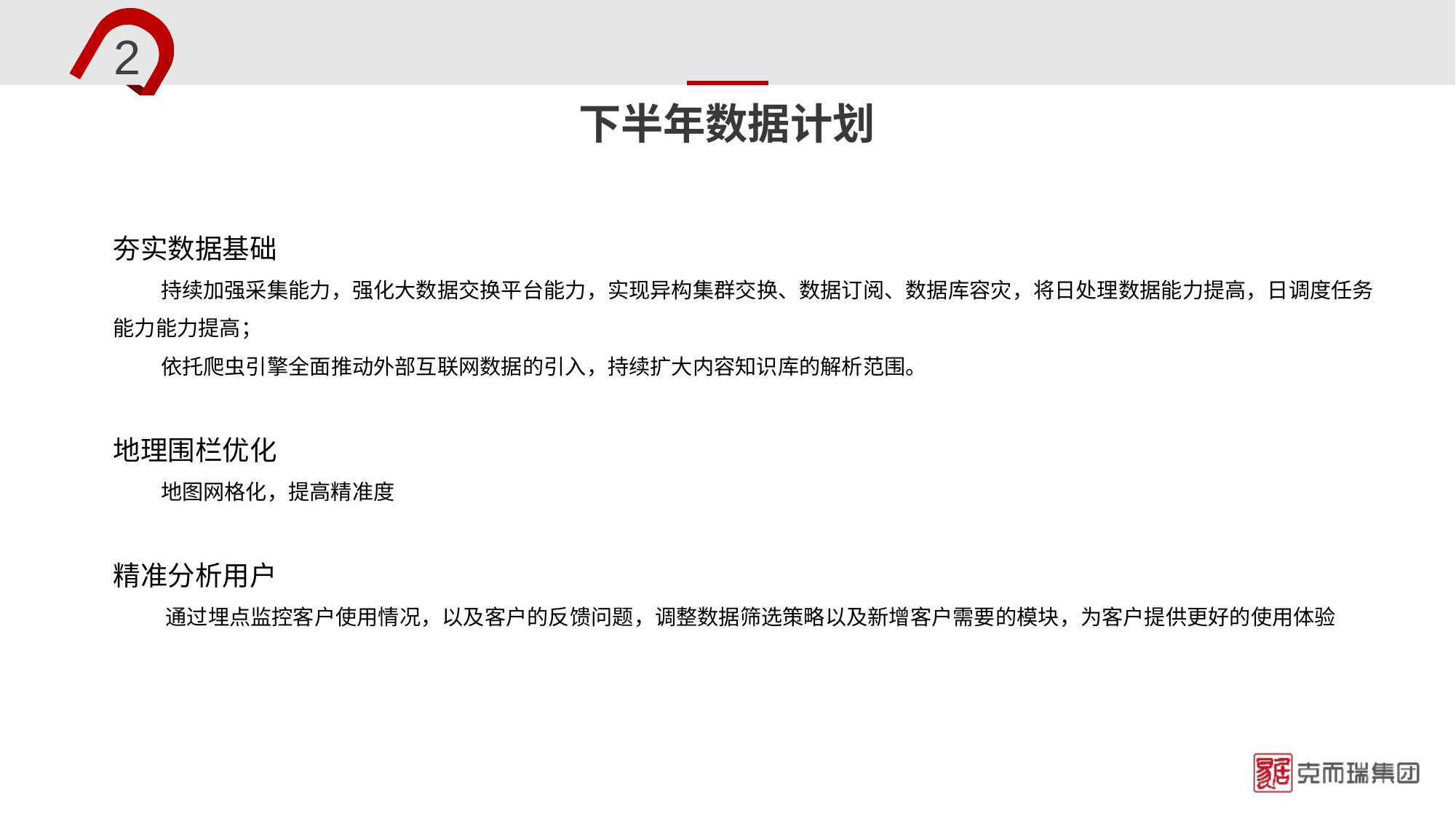

2
# 下半年数据计划
夯实数据基础
         持续加强采集能力，强化大数据交换平台能力，实现异构集群交换、数据订阅、数据库容灾，将日处理数据能力提高，日调度任务
能力能力提高；
         依托爬虫引擎全面推动外部互联网数据的引入，持续扩大内容知识库的解析范围。

地理围栏优化
         地图网格化，提高精准度

精准分析用户
          通过埋点监控客户使用情况，以及客户的反馈问题，调整数据筛选策略以及新增客户需要的模块，为客户提供更好的使用体验